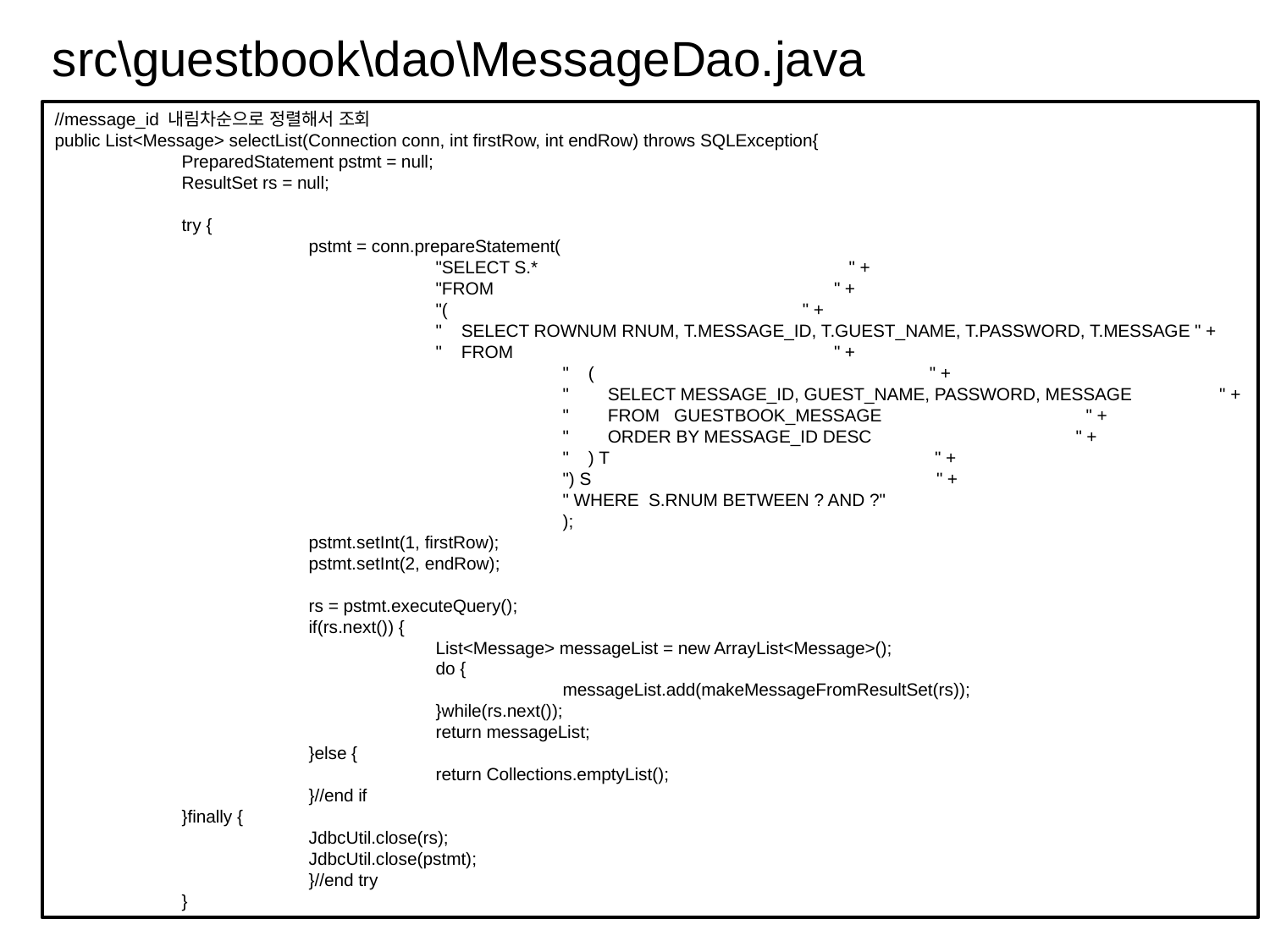

# src\guestbook\dao\MessageDao.java
//message_id 내림차순으로 정렬해서 조회
public List<Message> selectList(Connection conn, int firstRow, int endRow) throws SQLException{
	PreparedStatement pstmt = null;
	ResultSet rs = null;

	try {
		pstmt = conn.prepareStatement(
			"SELECT S.*                                                                " +
			"FROM                                                                      " +
			"(                                                                         " +
			"    SELECT ROWNUM RNUM, T.MESSAGE_ID, T.GUEST_NAME, T.PASSWORD, T.MESSAGE " +
			"    FROM                                                                  " +
				"    (                                                                     " +
				"        SELECT MESSAGE_ID, GUEST_NAME, PASSWORD, MESSAGE                  " +
				"        FROM   GUESTBOOK_MESSAGE                                          " +
				"        ORDER BY MESSAGE_ID DESC                                          " +
				"    ) T                                                                   " +
				") S                                                                       " +
				" WHERE  S.RNUM BETWEEN ? AND ?"
				);
		pstmt.setInt(1, firstRow);
		pstmt.setInt(2, endRow);

		rs = pstmt.executeQuery();
		if(rs.next()) {
			List<Message> messageList = new ArrayList<Message>();
			do {
				messageList.add(makeMessageFromResultSet(rs));
			}while(rs.next());
			return messageList;
		}else {
			return Collections.emptyList();
		}//end if
	}finally {
		JdbcUtil.close(rs);
		JdbcUtil.close(pstmt);
		}//end try
	}